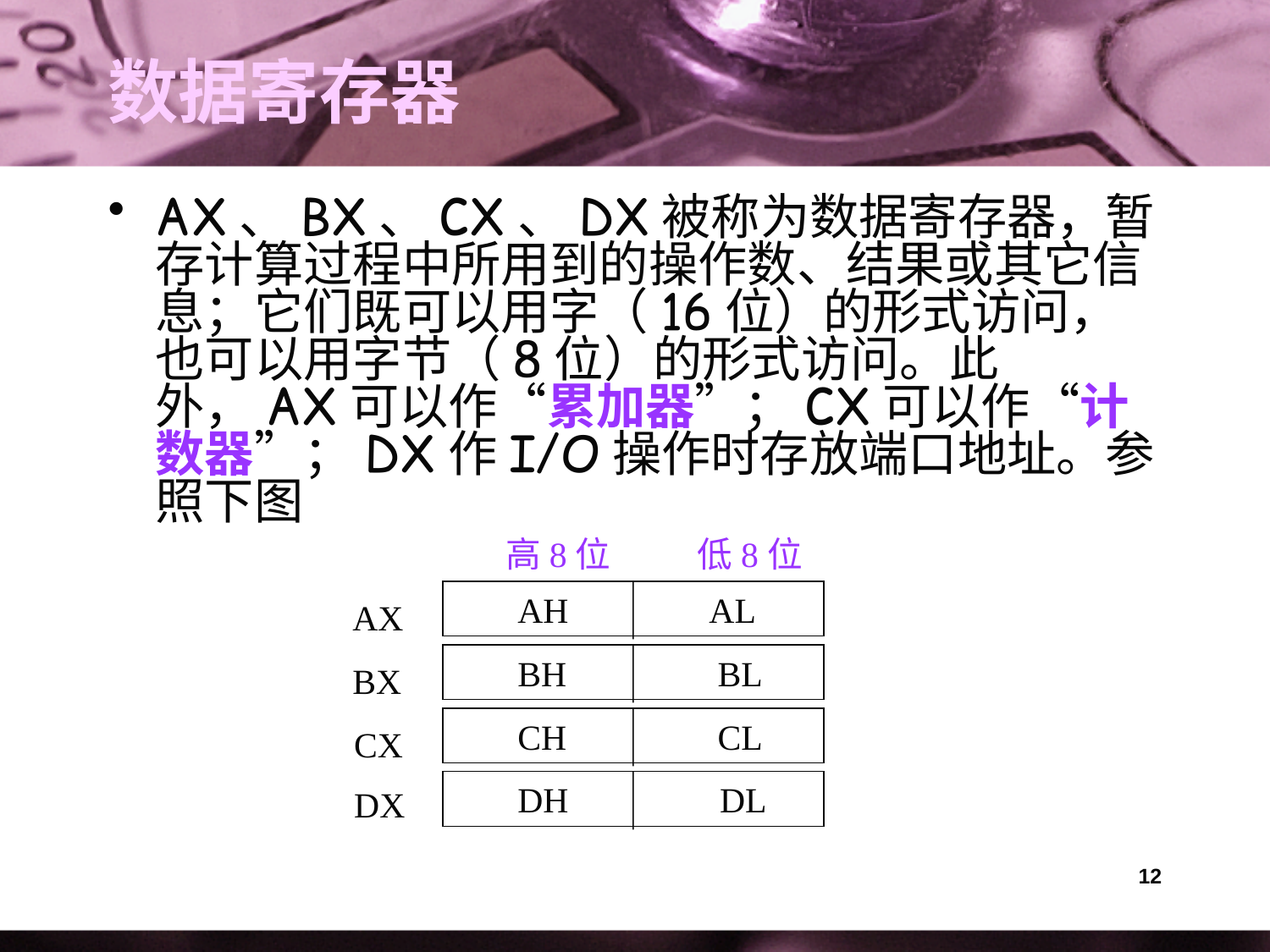

# 数据寄存器
AX、BX、CX、DX被称为数据寄存器，暂存计算过程中所用到的操作数、结果或其它信息；它们既可以用字（16位）的形式访问，也可以用字节（8位）的形式访问。此外，AX可以作“累加器”；CX可以作“计数器”；DX作I/O操作时存放端口地址。参照下图
    高8位           低8位
       AH                AL

       BH                 BL

       CH                 CL

       DH                 DL

                 AX
                 BX
                CX
                DX
12